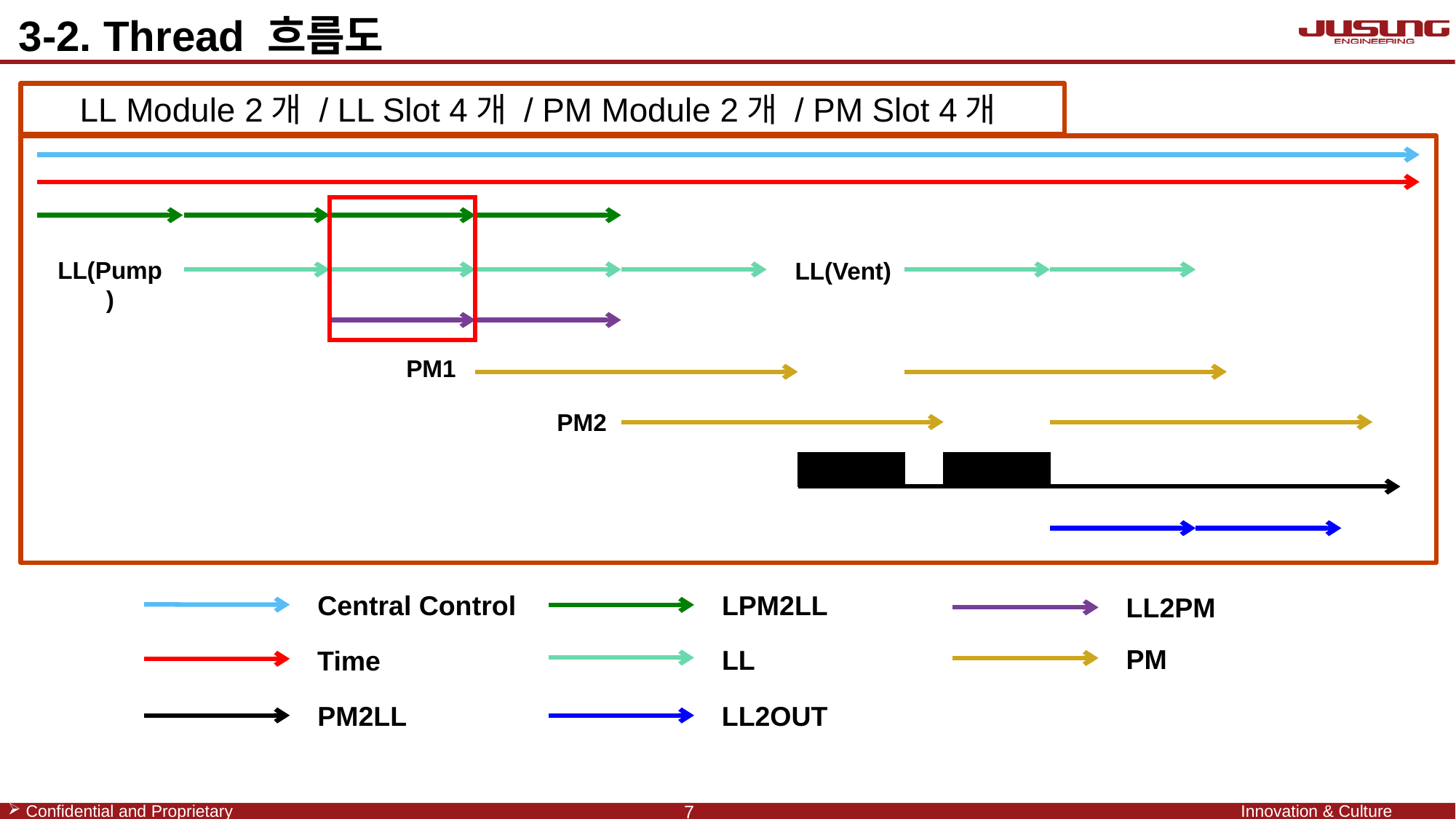

3-2. Thread 흐름도
LL Module 2개 / LL Slot 4개 / PM Module 2개 / PM Slot 4개

LL(Pump)
LL(Vent)
PM1
PM2

Central Control
LPM2LL
LL2PM
PM
LL
Time
PM2LL
LL2OUT
7